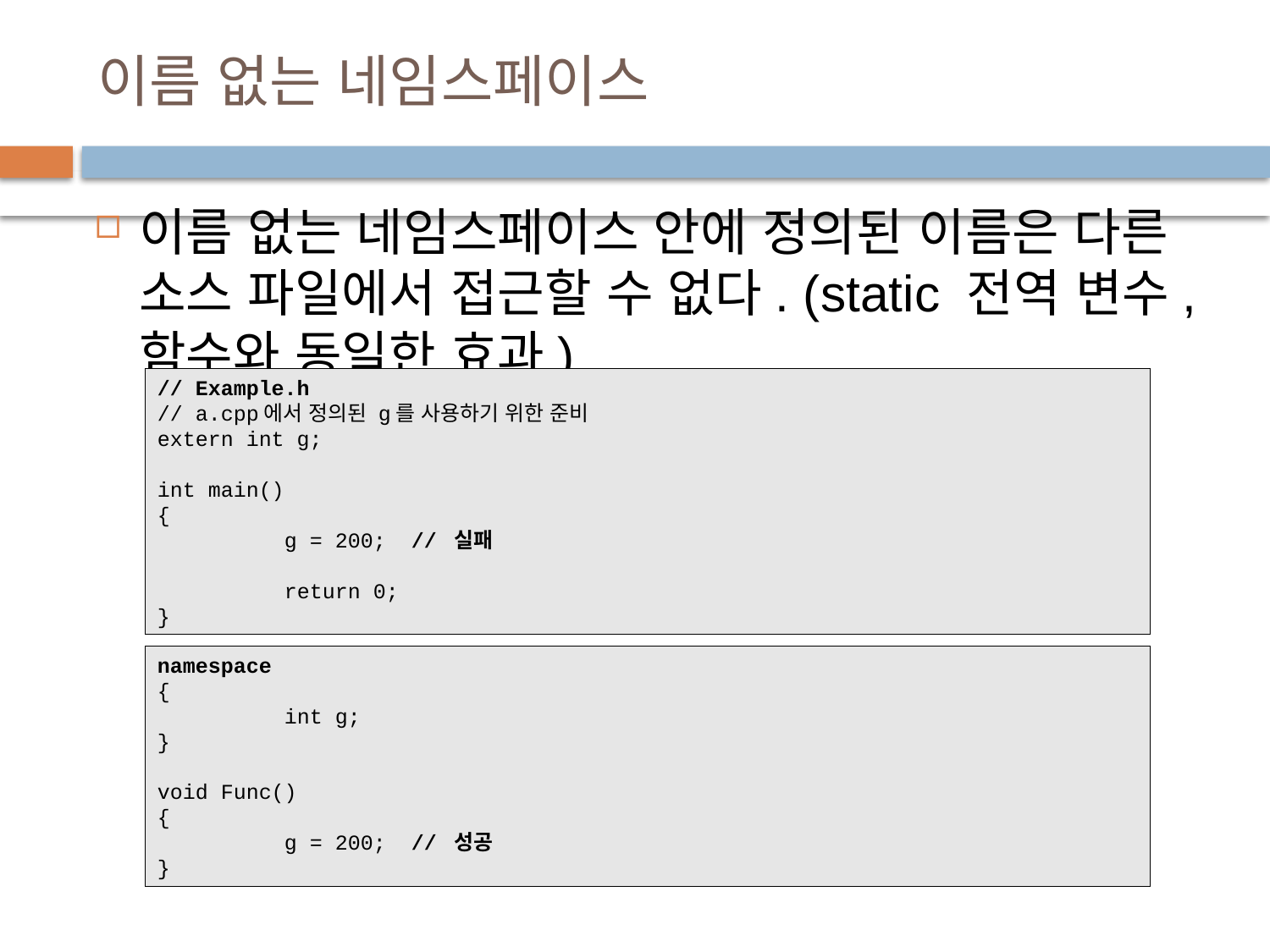

# 이름 없는 네임스페이스
이름 없는 네임스페이스 안에 정의된 이름은 다른 소스 파일에서 접근할 수 없다. (static 전역 변수, 함수와 동일한 효과)
// Example.h
// a.cpp에서 정의된 g를 사용하기 위한 준비
extern int g;

int main()
{
	g = 200;	// 실패

	return 0;
}
namespace
{
	int g;
}

void Func()
{
	g = 200;	// 성공
}